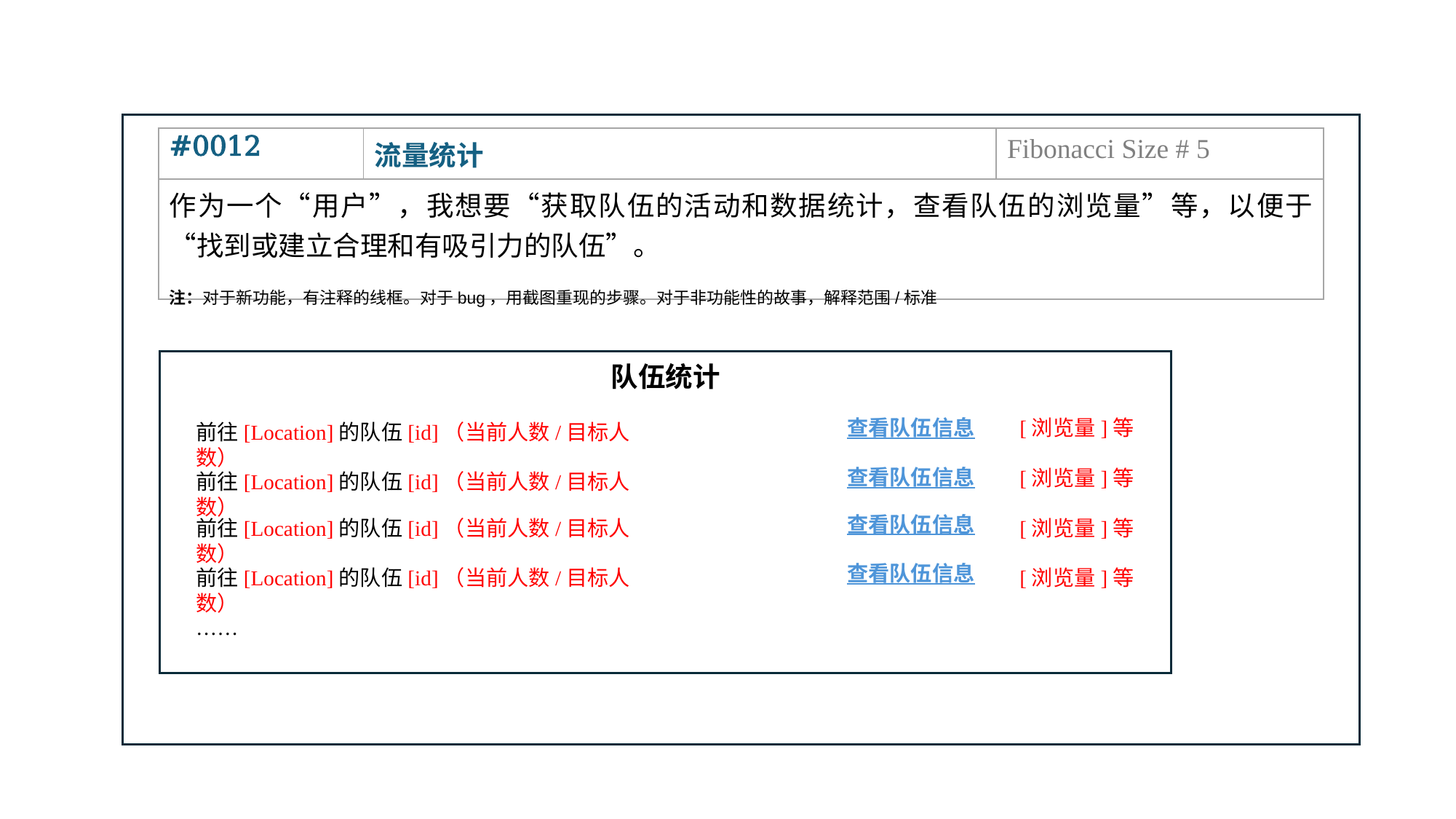

| #0012 | 流量统计 | Fibonacci Size # 5 |
| --- | --- | --- |
| 作为一个“用户”，我想要“获取队伍的活动和数据统计，查看队伍的浏览量”等，以便于“找到或建立合理和有吸引力的队伍”。 |  |  |
注：对于新功能，有注释的线框。对于bug，用截图重现的步骤。对于非功能性的故事，解释范围/标准

队伍统计
[浏览量]等
查看队伍信息
前往[Location]的队伍[id]（当前人数/目标人数）
查看队伍信息
[浏览量]等
前往[Location]的队伍[id]（当前人数/目标人数）
查看队伍信息
前往[Location]的队伍[id]（当前人数/目标人数）
[浏览量]等
查看队伍信息
前往[Location]的队伍[id]（当前人数/目标人数）
[浏览量]等
……